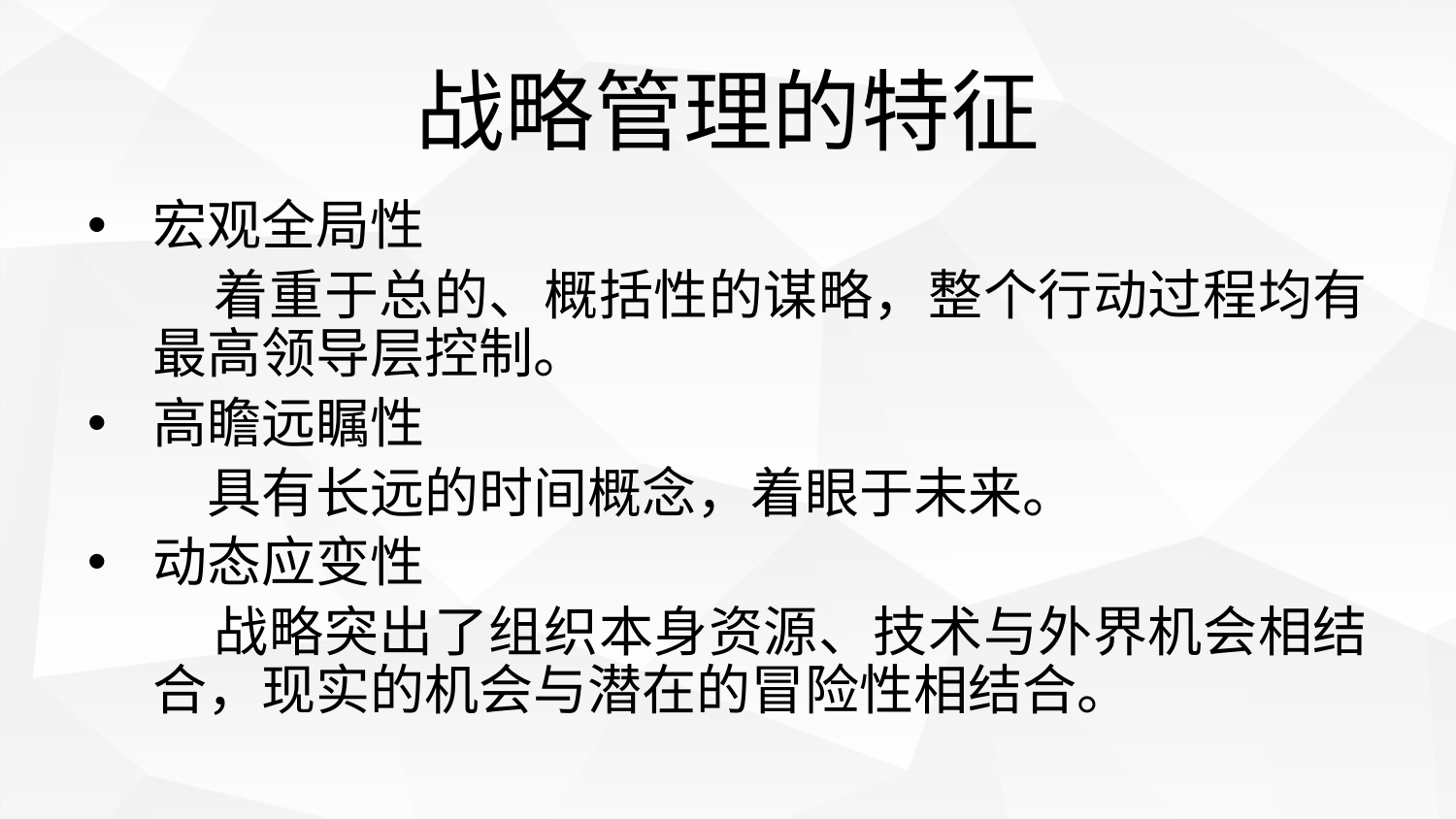

# 战略管理的特征
宏观全局性
         着重于总的、概括性的谋略，整个行动过程均有最高领导层控制。
高瞻远瞩性
         具有长远的时间概念，着眼于未来。
动态应变性
         战略突出了组织本身资源、技术与外界机会相结合，现实的机会与潜在的冒险性相结合。